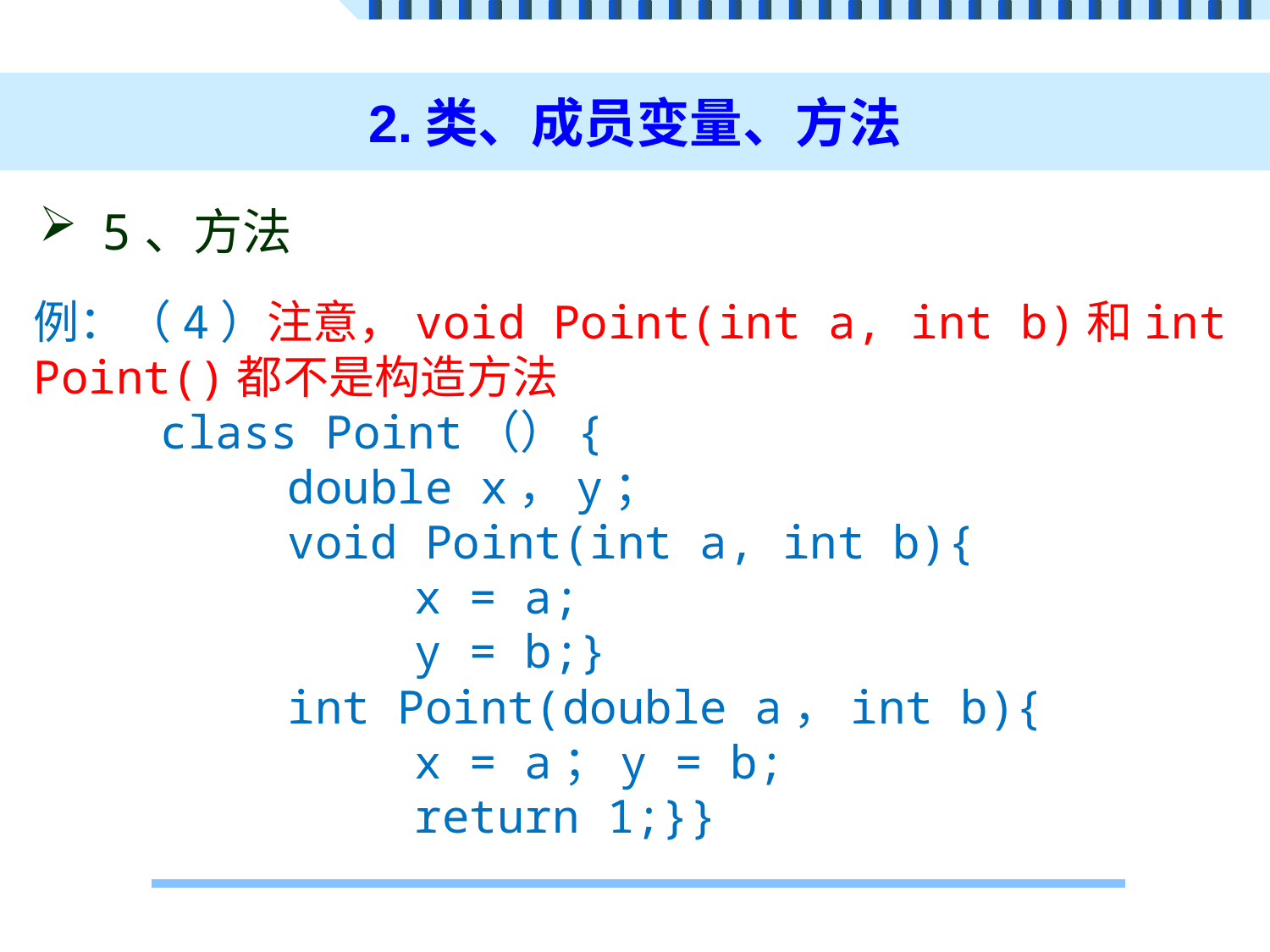

# 2.类、成员变量、方法
5、方法
例：（4）注意，void Point(int a, int b)和int Point()都不是构造方法
	class Point（）{
		double x，y；
		void Point(int a, int b){
			x = a;
			y = b;}
		int Point(double a，int b){
			x = a；y = b;
			return 1;}}